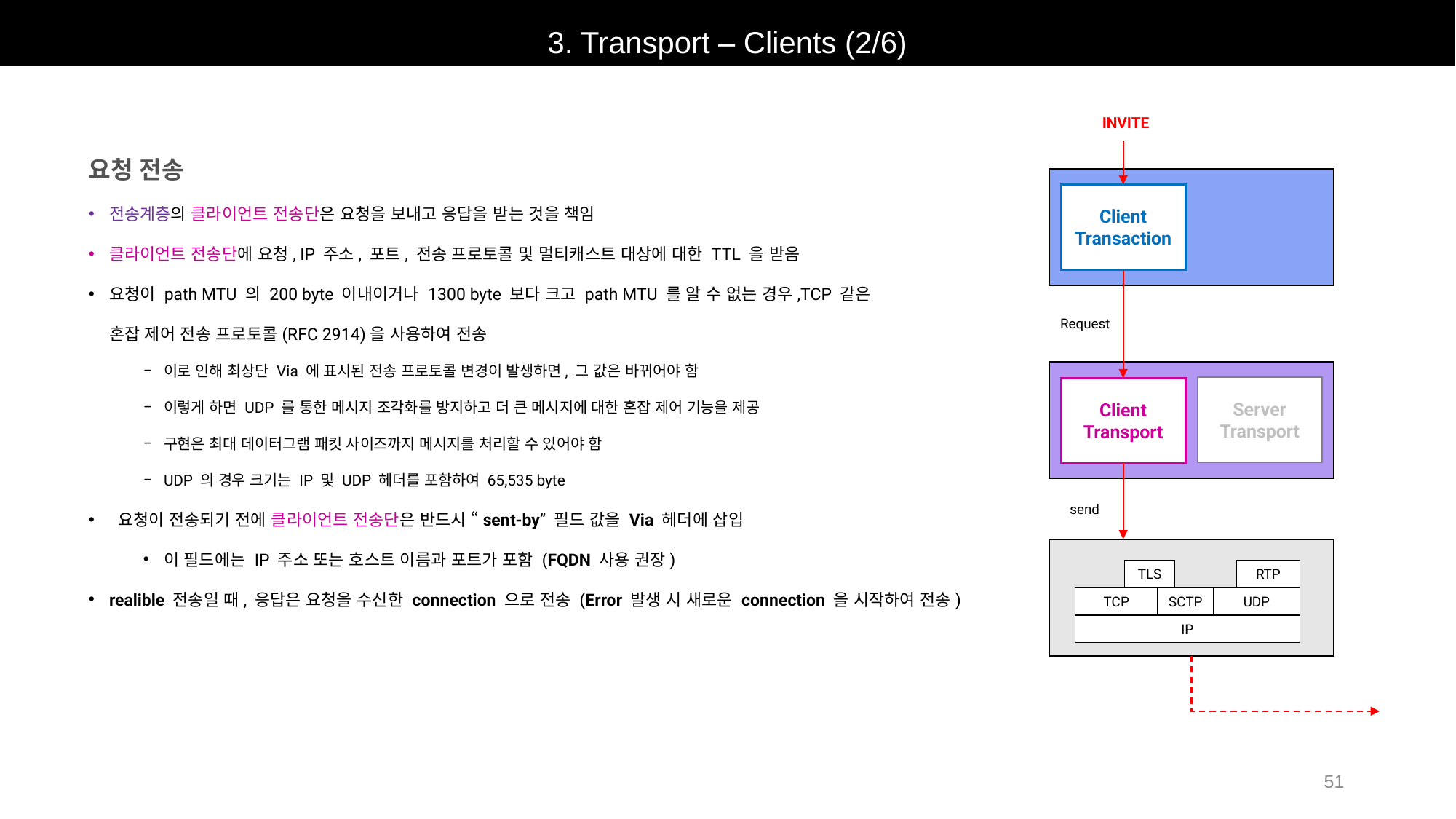

# 3. Transport – Clients (2/6)
INVITE
요청 전송
전송계층의 클라이언트 전송단은 요청을 보내고 응답을 받는 것을 책임
클라이언트 전송단에 요청, IP 주소, 포트, 전송 프로토콜 및 멀티캐스트 대상에 대한 TTL 을 받음
요청이 path MTU 의 200 byte 이내이거나 1300 byte 보다 크고 path MTU 를 알 수 없는 경우,TCP 같은
혼잡 제어 전송 프로토콜(RFC 2914)을 사용하여 전송
이로 인해 최상단 Via 에 표시된 전송 프로토콜 변경이 발생하면, 그 값은 바뀌어야 함
이렇게 하면 UDP 를 통한 메시지 조각화를 방지하고 더 큰 메시지에 대한 혼잡 제어 기능을 제공
구현은 최대 데이터그램 패킷 사이즈까지 메시지를 처리할 수 있어야 함
UDP 의 경우 크기는 IP 및 UDP 헤더를 포함하여 65,535 byte
 요청이 전송되기 전에 클라이언트 전송단은 반드시 “sent-by” 필드 값을 Via 헤더에 삽입
이 필드에는 IP 주소 또는 호스트 이름과 포트가 포함 (FQDN 사용 권장)
realible 전송일 때, 응답은 요청을 수신한 connection 으로 전송 (Error 발생 시 새로운 connection 을 시작하여 전송)

Client
Transaction
Request

Server
Transport
Client
Transport
send

TLS
RTP
TCP
SCTP
UDP
IP
51